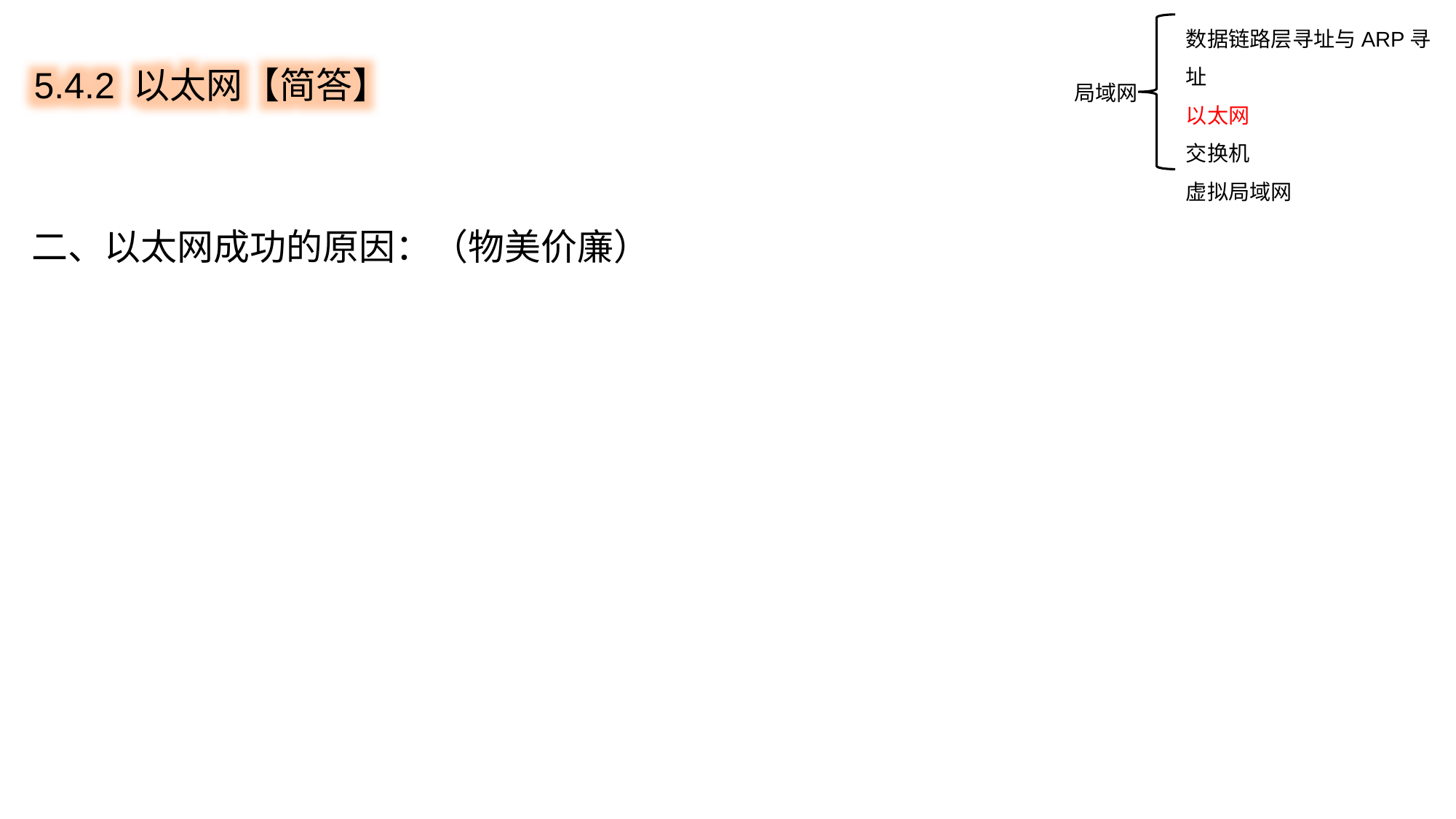

数据链路层寻址与ARP寻址
以太网
交换机
虚拟局域网

5.4.2 以太网【简答】
局域网
二、以太网成功的原因：（物美价廉）